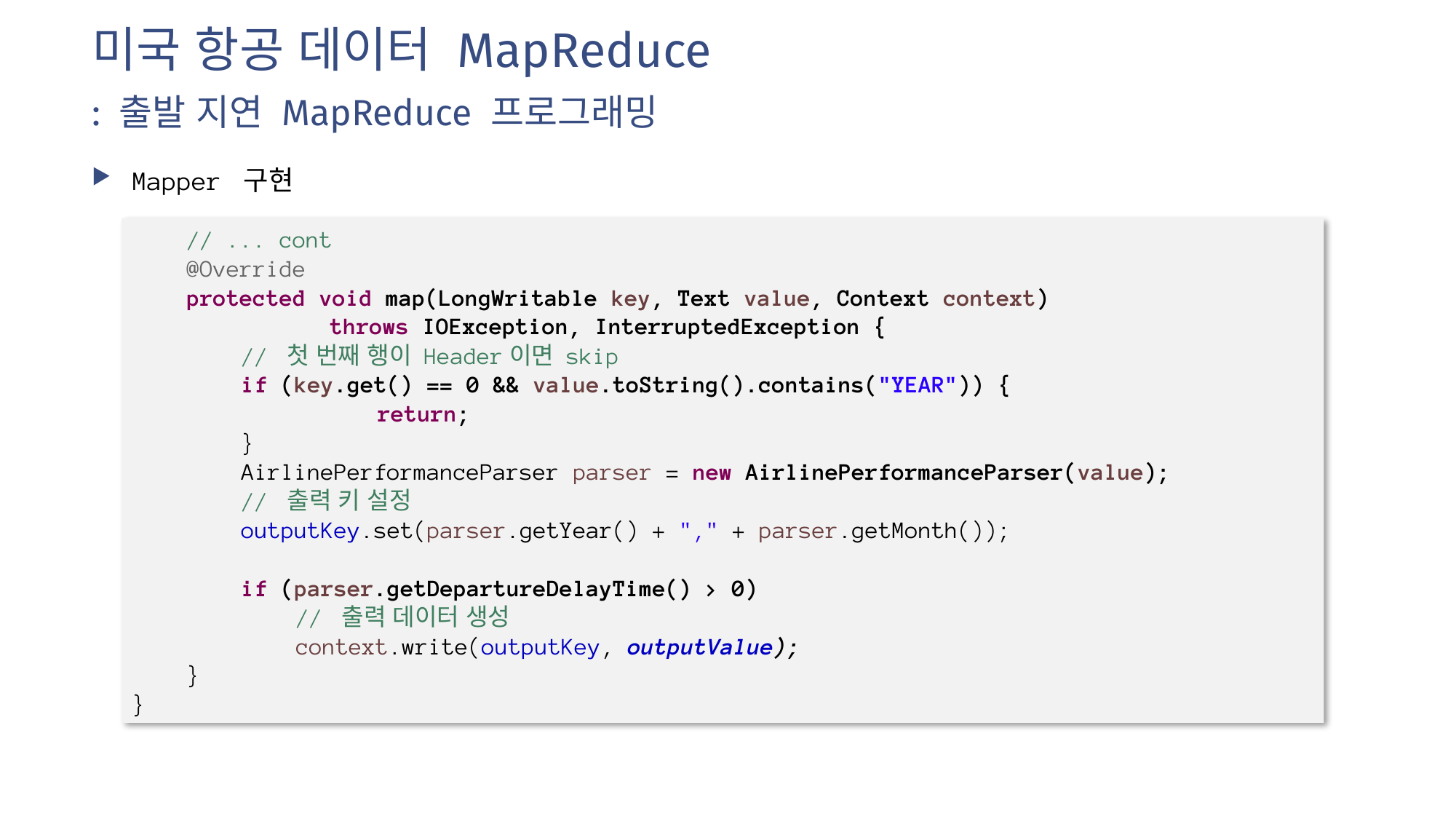

# 미국 항공 데이터 MapReduce : 출발 지연 MapReduce 프로그래밍
Mapper 구현

// ... cont
@Override
protected void map(LongWritable key, Text value, Context context)
		throws IOException, InterruptedException {
// 첫 번째 행이 Header이면 skip
if (key.get() == 0 && value.toString().contains("YEAR")) {
		return;
}
AirlinePerformanceParser parser = new AirlinePerformanceParser(value);
// 출력 키 설정
outputKey.set(parser.getYear() + "," + parser.getMonth());

if (parser.getDepartureDelayTime() > 0)
// 출력 데이터 생성
context.write(outputKey, outputValue);
}
}